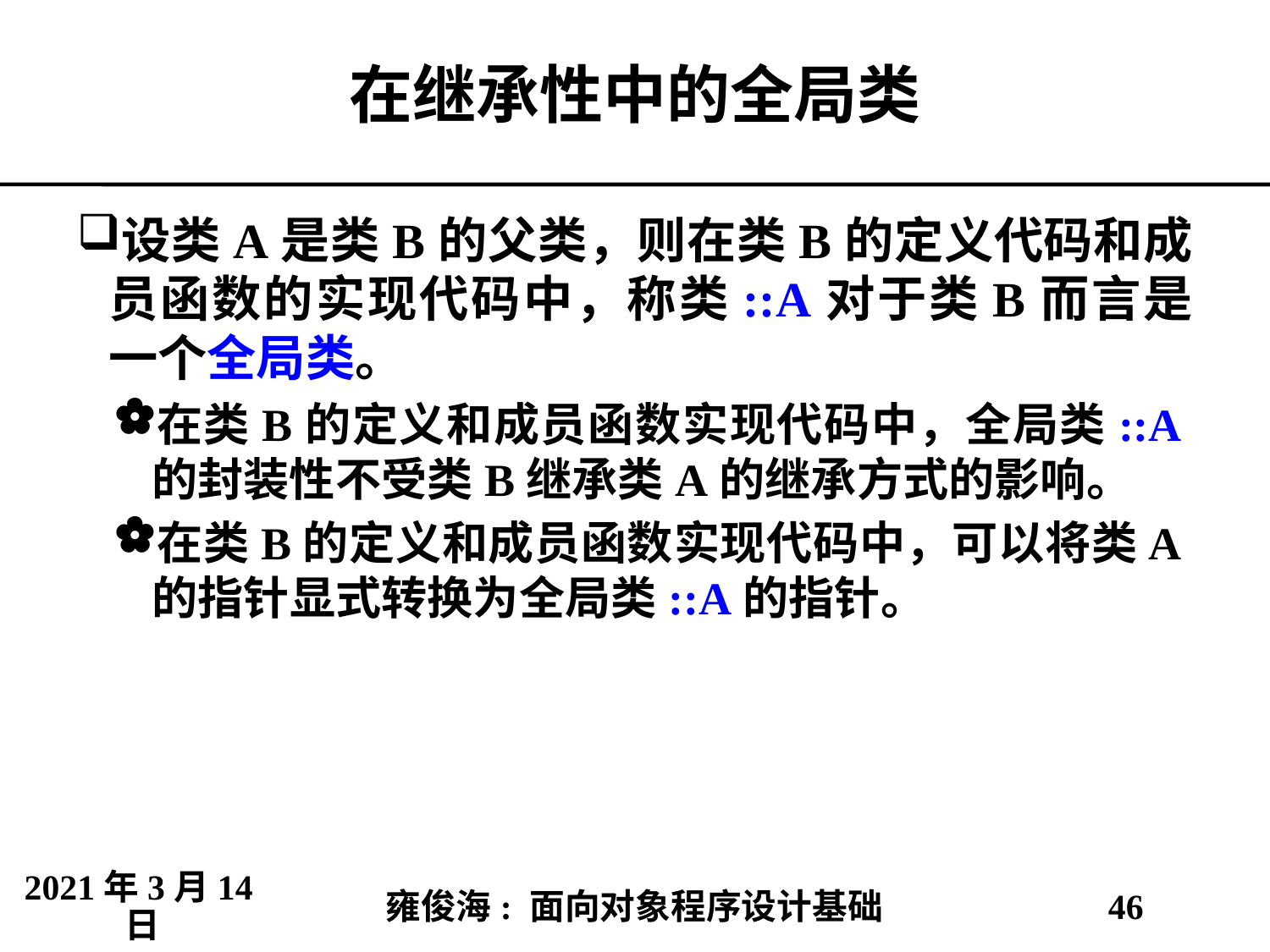

# 在继承性中的全局类

设类A是类B的父类，则在类B的定义代码和成员函数的实现代码中，称类::A对于类B而言是一个全局类。
在类B的定义和成员函数实现代码中，全局类::A的封装性不受类B继承类A的继承方式的影响。
在类B的定义和成员函数实现代码中，可以将类A的指针显式转换为全局类::A的指针。
2021年3月14日
雍俊海: 面向对象程序设计基础
46